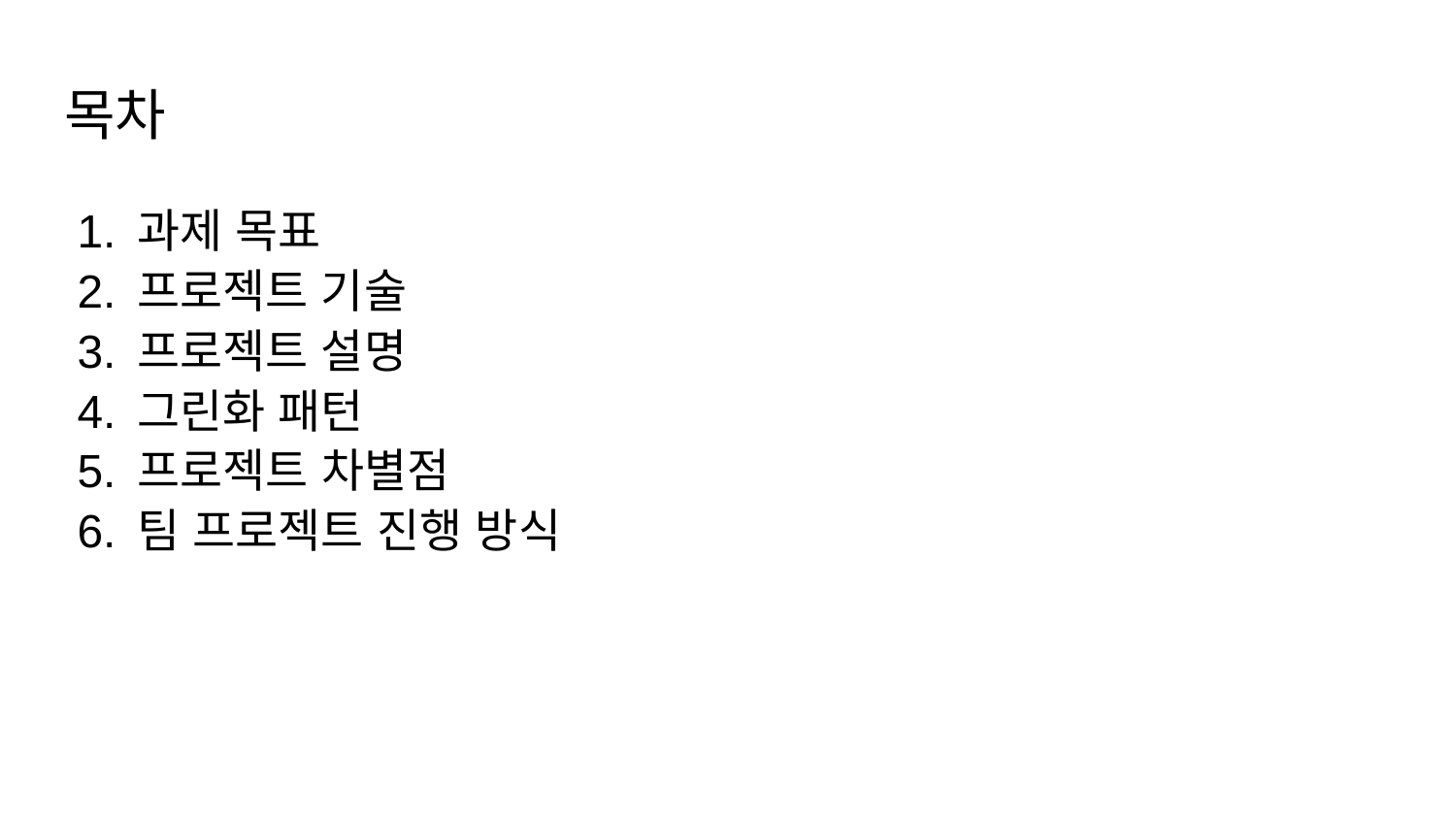

# 목차
과제 목표
프로젝트 기술
프로젝트 설명
그린화 패턴
프로젝트 차별점
팀 프로젝트 진행 방식